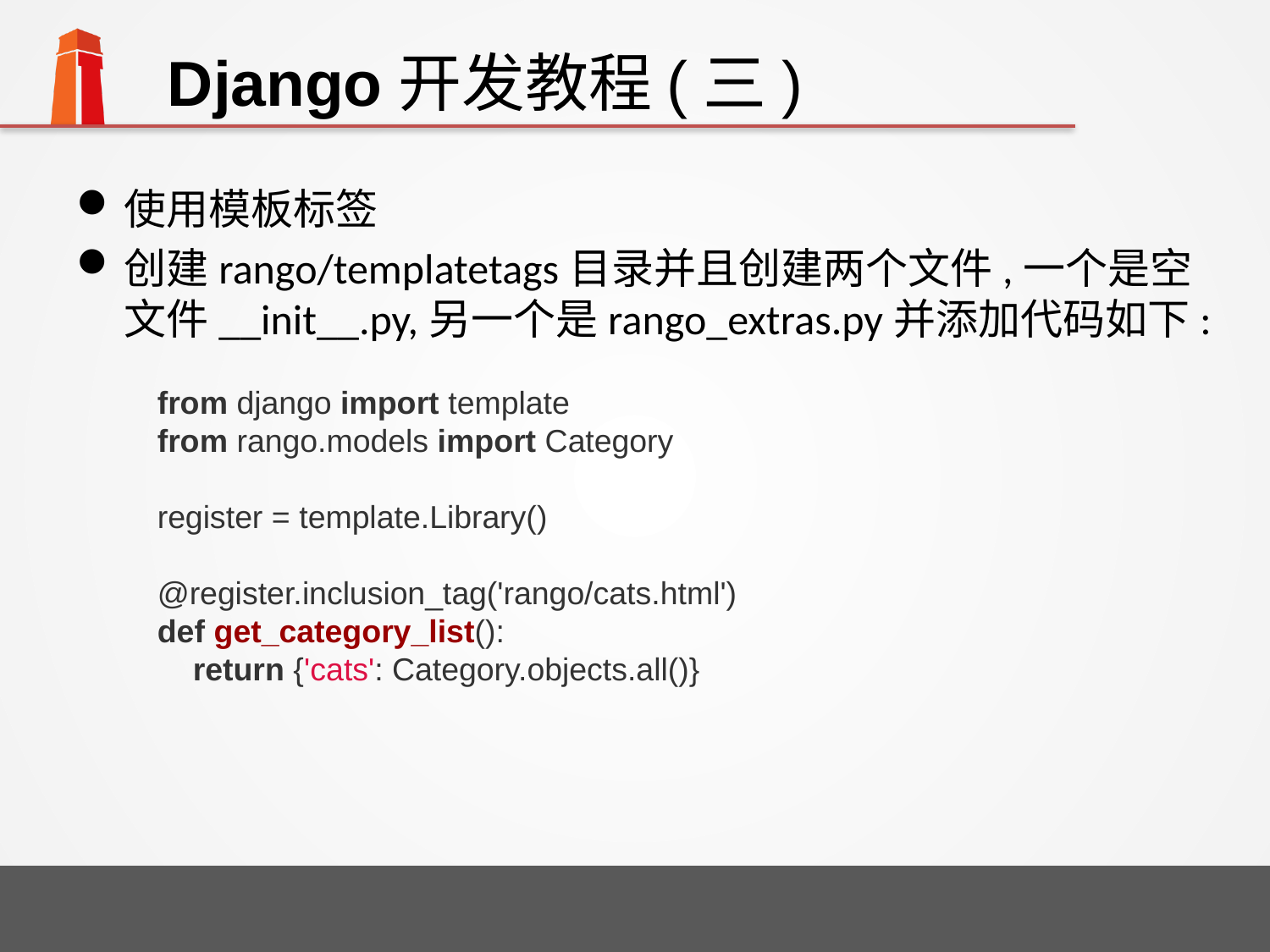

# Django开发教程(三)
使用模板标签
创建rango/templatetags目录并且创建两个文件,一个是空文件__init__.py,另一个是rango_extras.py并添加代码如下:
from django import template
from rango.models import Category

register = template.Library()

@register.inclusion_tag('rango/cats.html')
def get_category_list():
    return {'cats': Category.objects.all()}